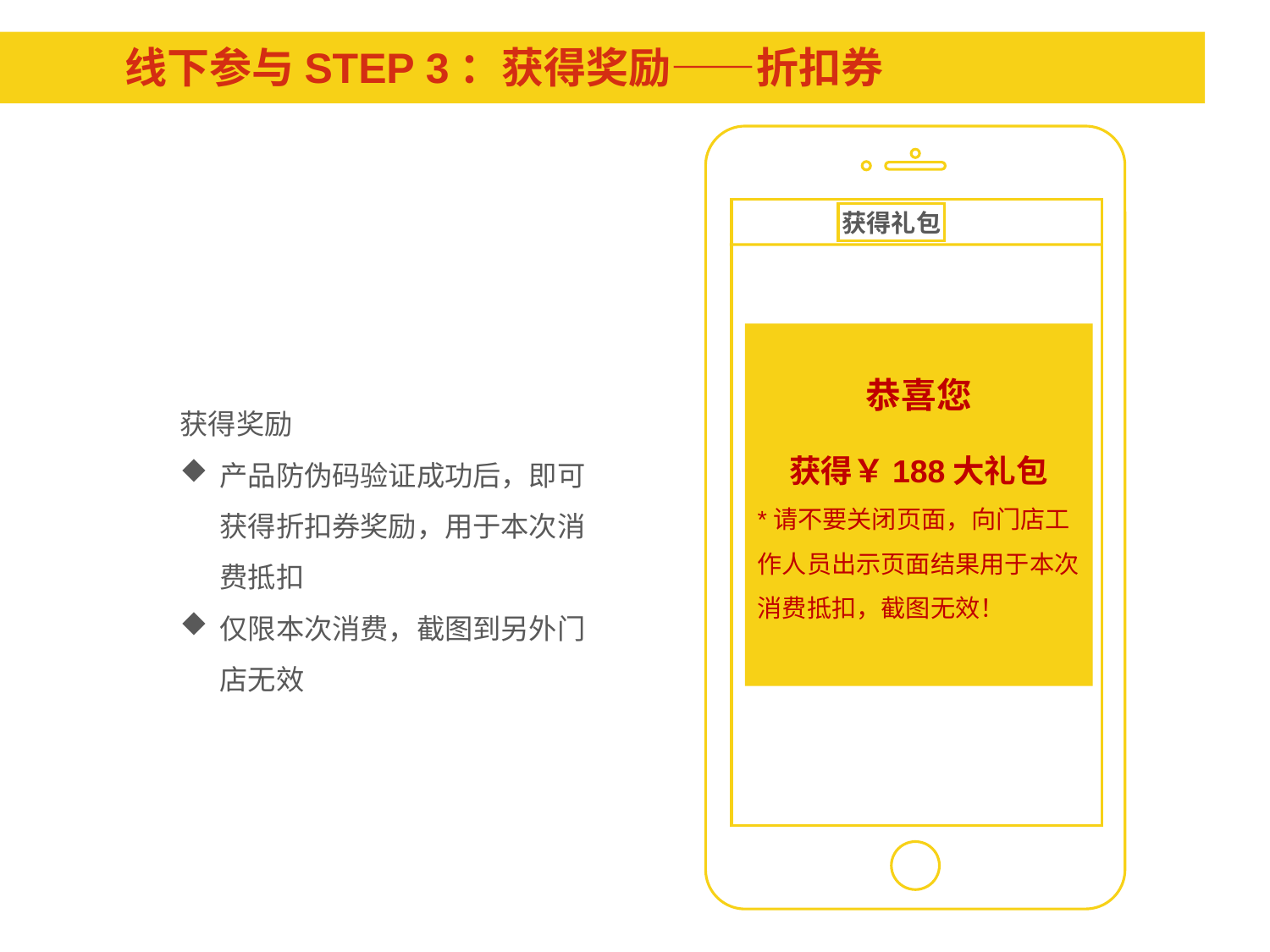

# 线下参与Step 3：获得奖励——折扣券

获得礼包

恭喜您
获得奖励
产品防伪码验证成功后，即可获得折扣券奖励，用于本次消费抵扣
仅限本次消费，截图到另外门店无效
获得￥188大礼包
*请不要关闭页面，向门店工作人员出示页面结果用于本次消费抵扣，截图无效！